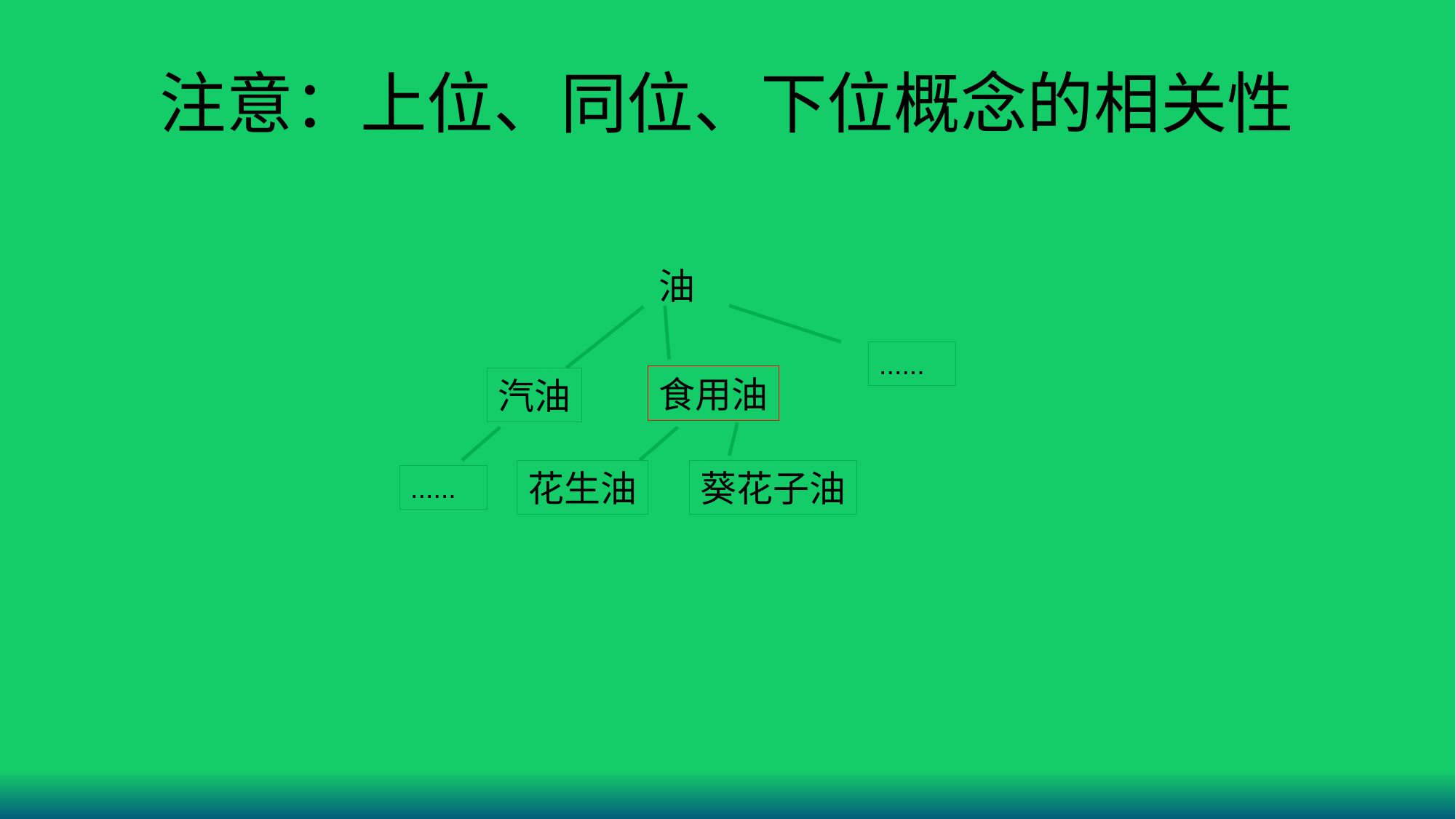

# 注意：上位、同位、下位概念的相关性

油
......
食用油
汽油
花生油
葵花子油
......